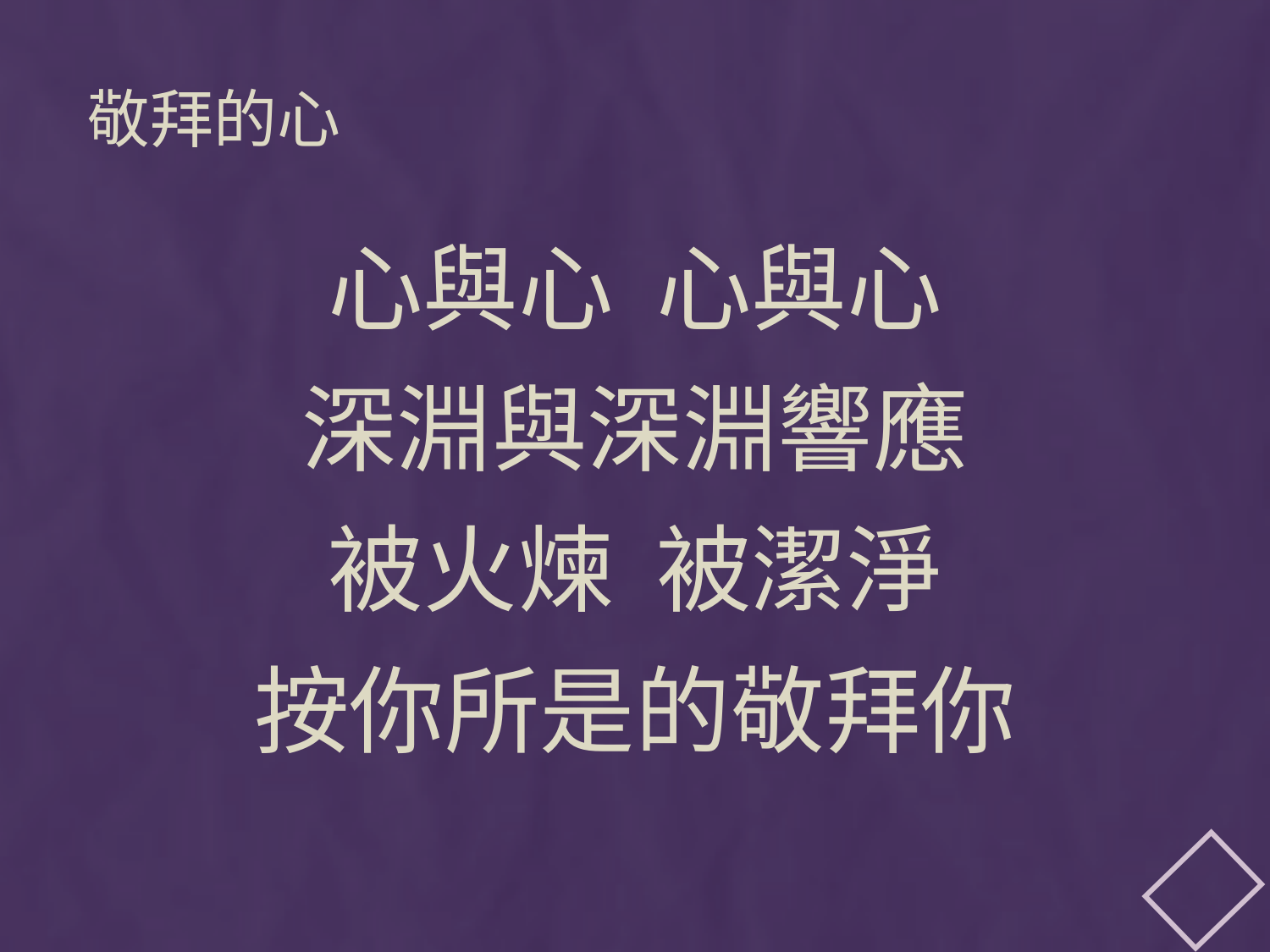

# 敬拜的心
心與心  心與心
深淵與深淵響應
被火煉  被潔淨
按你所是的敬拜你